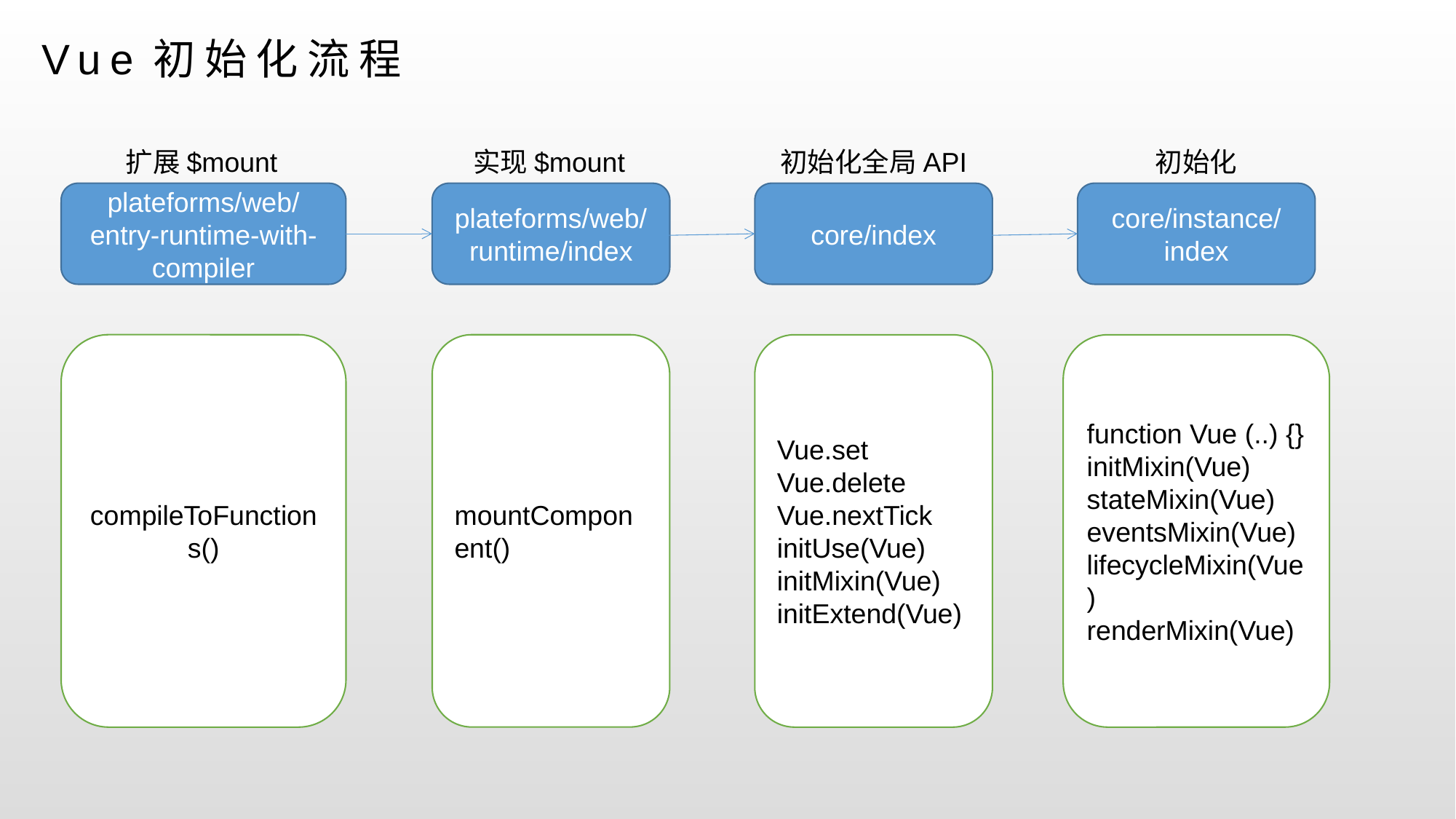

# Vue初始化流程
扩展$mount
实现$mount
初始化全局API
初始化
plateforms/web/entry-runtime-with-compiler
plateforms/web/runtime/index
core/index
core/instance/
index
compileToFunctions()
mountComponent()
Vue.set
Vue.delete
Vue.nextTick
initUse(Vue)
initMixin(Vue)
initExtend(Vue)
function Vue (..) {}
initMixin(Vue)
stateMixin(Vue)
eventsMixin(Vue)
lifecycleMixin(Vue)
renderMixin(Vue)